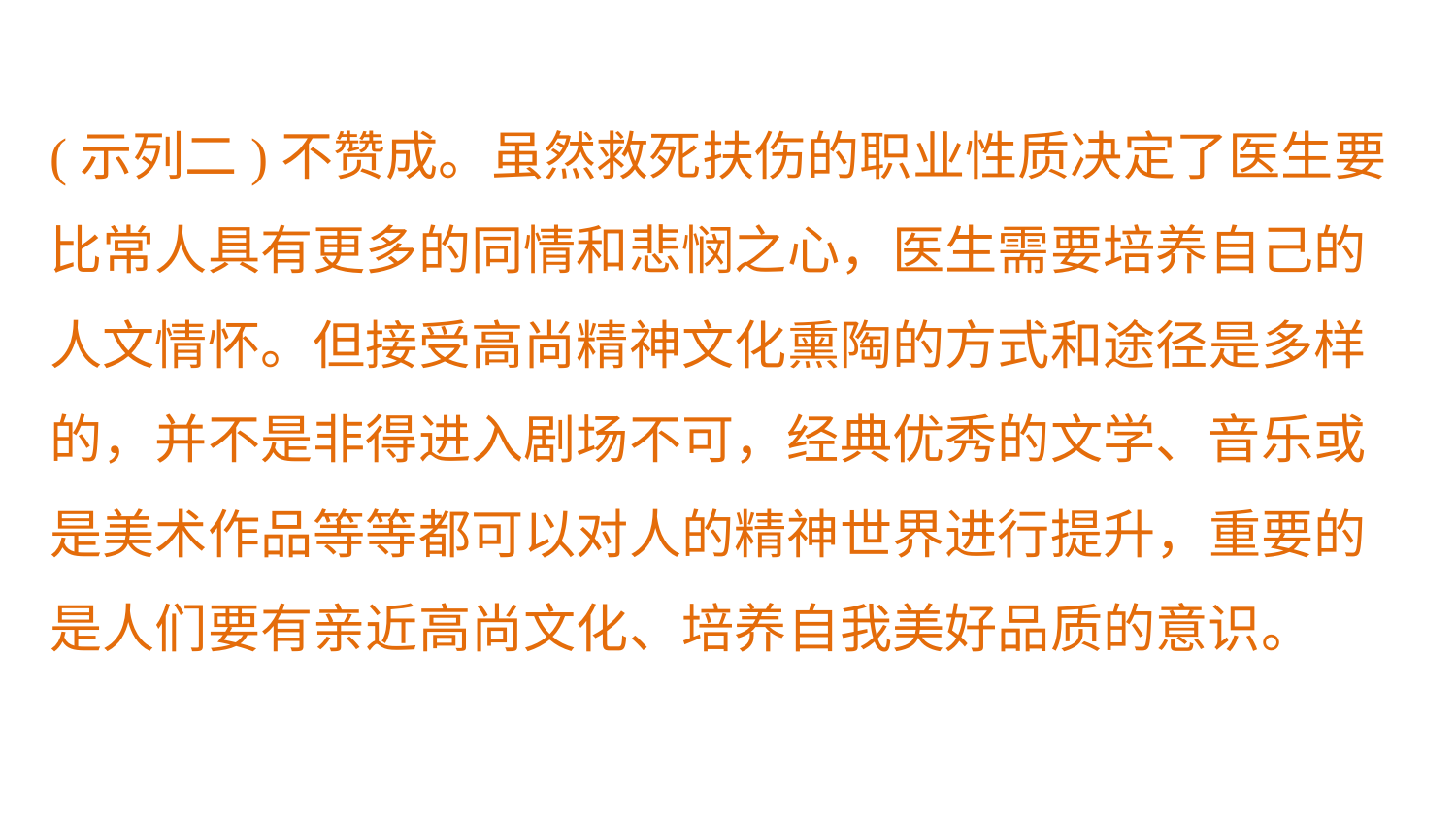

(示列二)不赞成。虽然救死扶伤的职业性质决定了医生要比常人具有更多的同情和悲悯之心，医生需要培养自己的人文情怀。但接受高尚精神文化熏陶的方式和途径是多样的，并不是非得进入剧场不可，经典优秀的文学、音乐或是美术作品等等都可以对人的精神世界进行提升，重要的是人们要有亲近高尚文化、培养自我美好品质的意识。